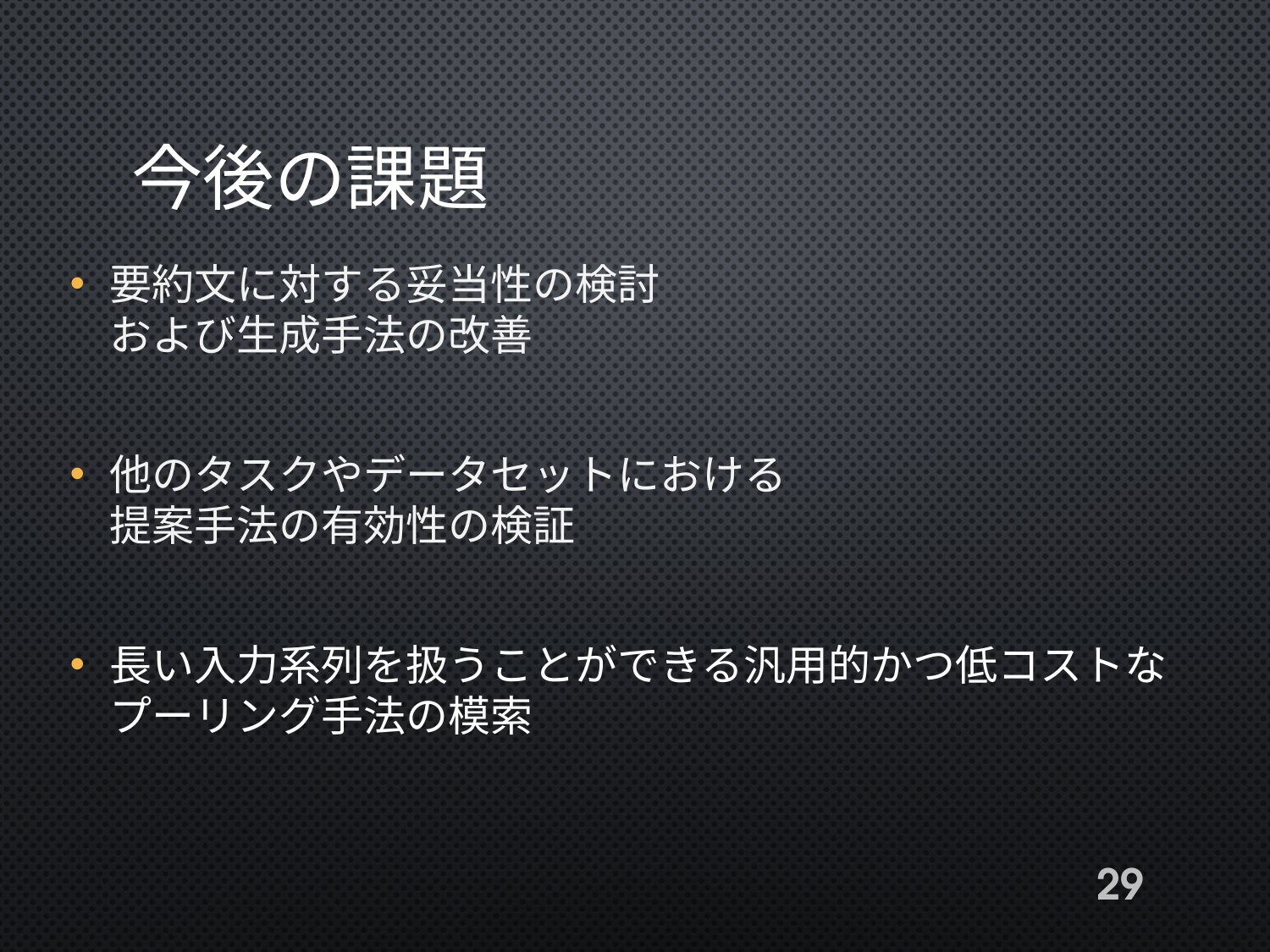

# 今後の課題
要約文に対する妥当性の検討
および生成手法の改善

他のタスクやデータセットにおける
提案手法の有効性の検証

長い入力系列を扱うことができる汎用的かつ低コストな
プーリング手法の模索
29